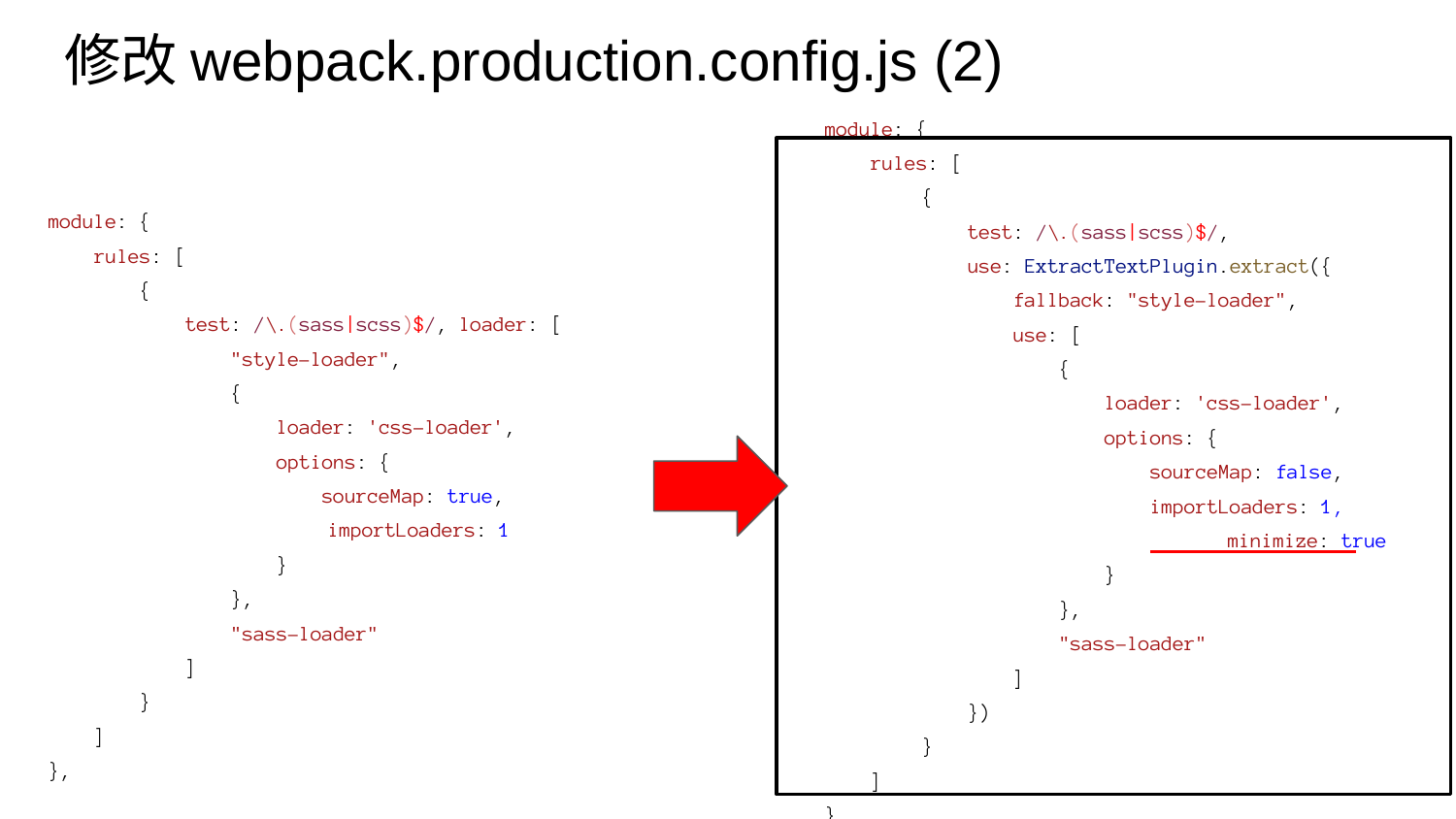

# 修改webpack.production.config.js (2)
   module: {
       rules: [
   {
       test: /\.(sass|scss)$/,
       use: ExtractTextPlugin.extract({
           fallback: "style-loader",
           use: [
               {
                   loader: 'css-loader',
                   options: {
                       sourceMap: false,
                       importLoaders: 1,
                        		minimize: true
                   }
               },
               "sass-loader"
           ]
       })
   }
       ]
   },
   module: {
       rules: [
           {
               test: /\.(sass|scss)$/, loader: [
                   "style-loader",
                   {
                       loader: 'css-loader',
                       options: {
                           sourceMap: true,
                   importLoaders: 1
                       }
                   },
                   "sass-loader"
               ]
           }
       ]
   },